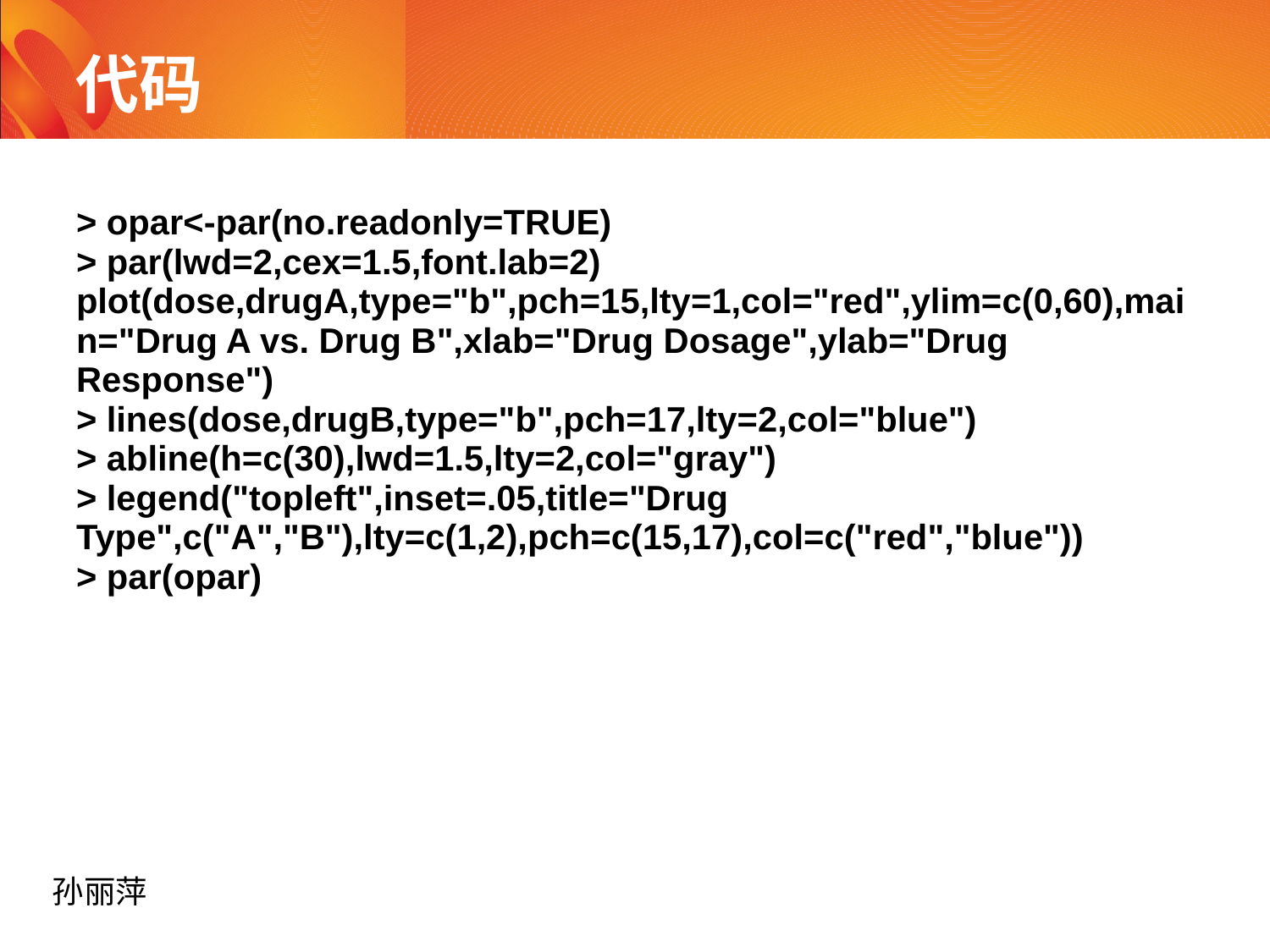

# 代码
| > opar<-par(no.readonly=TRUE) > par(lwd=2,cex=1.5,font.lab=2) plot(dose,drugA,type="b",pch=15,lty=1,col="red",ylim=c(0,60),main="Drug A vs. Drug B",xlab="Drug Dosage",ylab="Drug Response") > lines(dose,drugB,type="b",pch=17,lty=2,col="blue") > abline(h=c(30),lwd=1.5,lty=2,col="gray") > legend("topleft",inset=.05,title="Drug Type",c("A","B"),lty=c(1,2),pch=c(15,17),col=c("red","blue")) > par(opar) |
| --- |